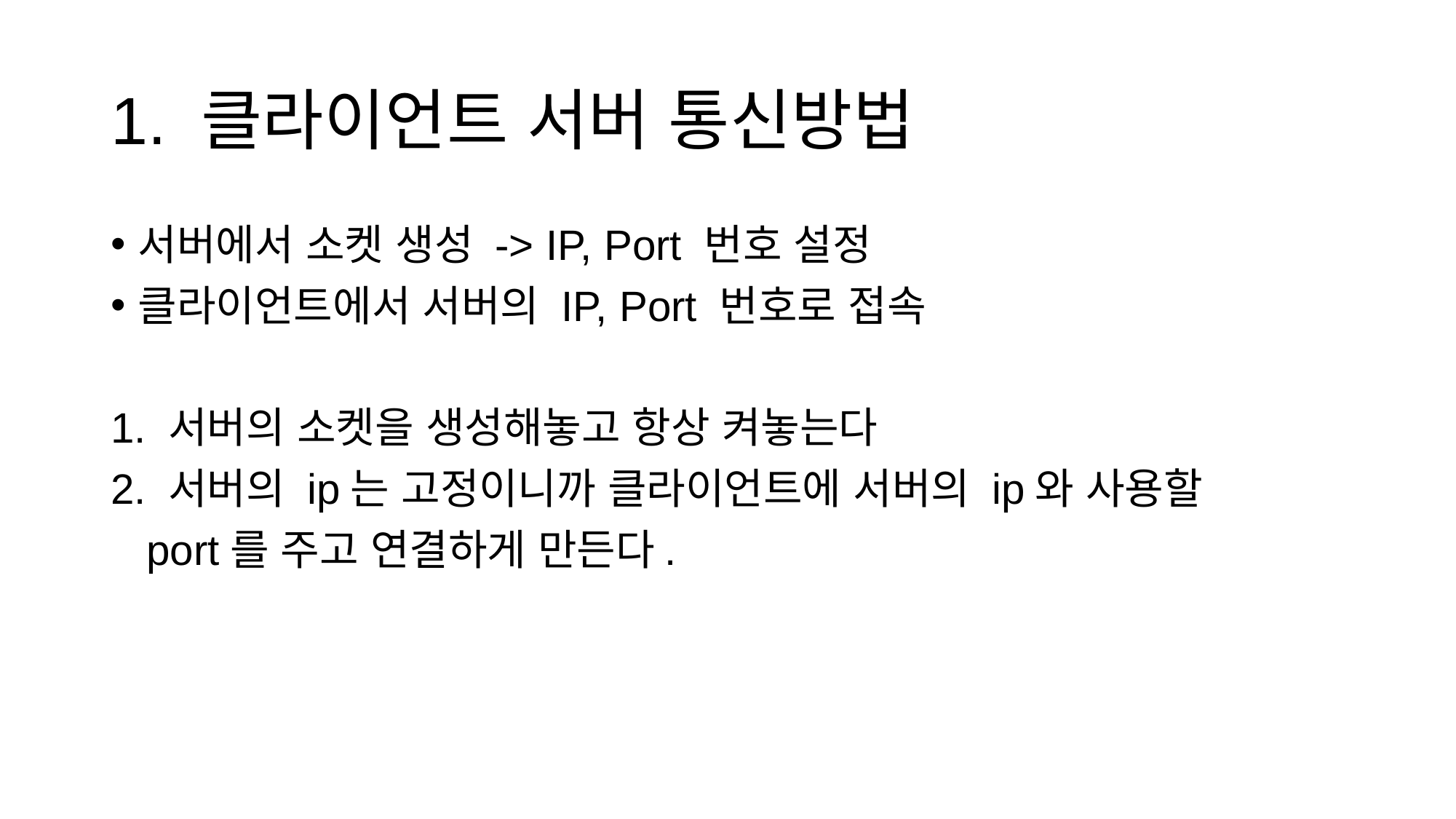

# 1. 클라이언트 서버 통신방법
서버에서 소켓 생성 -> IP, Port 번호 설정
클라이언트에서 서버의 IP, Port 번호로 접속

1. 서버의 소켓을 생성해놓고 항상 켜놓는다
2. 서버의 ip는 고정이니까 클라이언트에 서버의 ip와 사용할
   port를 주고 연결하게 만든다.